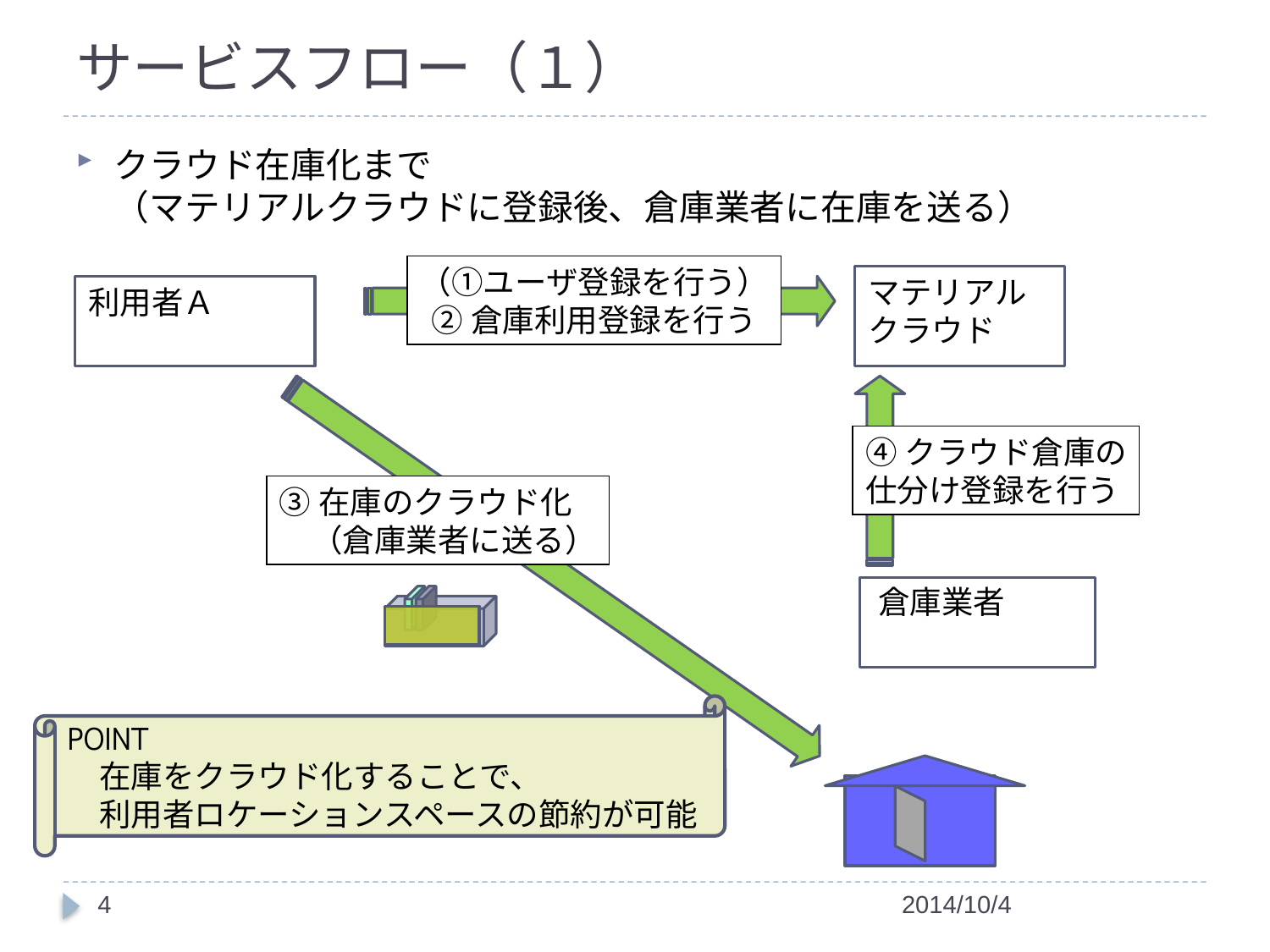

# サービスフロー（１）
クラウド在庫化まで
（マテリアルクラウドに登録後、倉庫業者に在庫を送る）

（①ユーザ登録を行う）
②倉庫利用登録を行う

マテリアル
クラウド

利用者Ａ

④クラウド倉庫の
仕分け登録を行う

③在庫のクラウド化
　（倉庫業者に送る）

倉庫業者

POINT
　在庫をクラウド化することで、
　利用者ロケーションスペースの節約が可能

4
2014/10/4